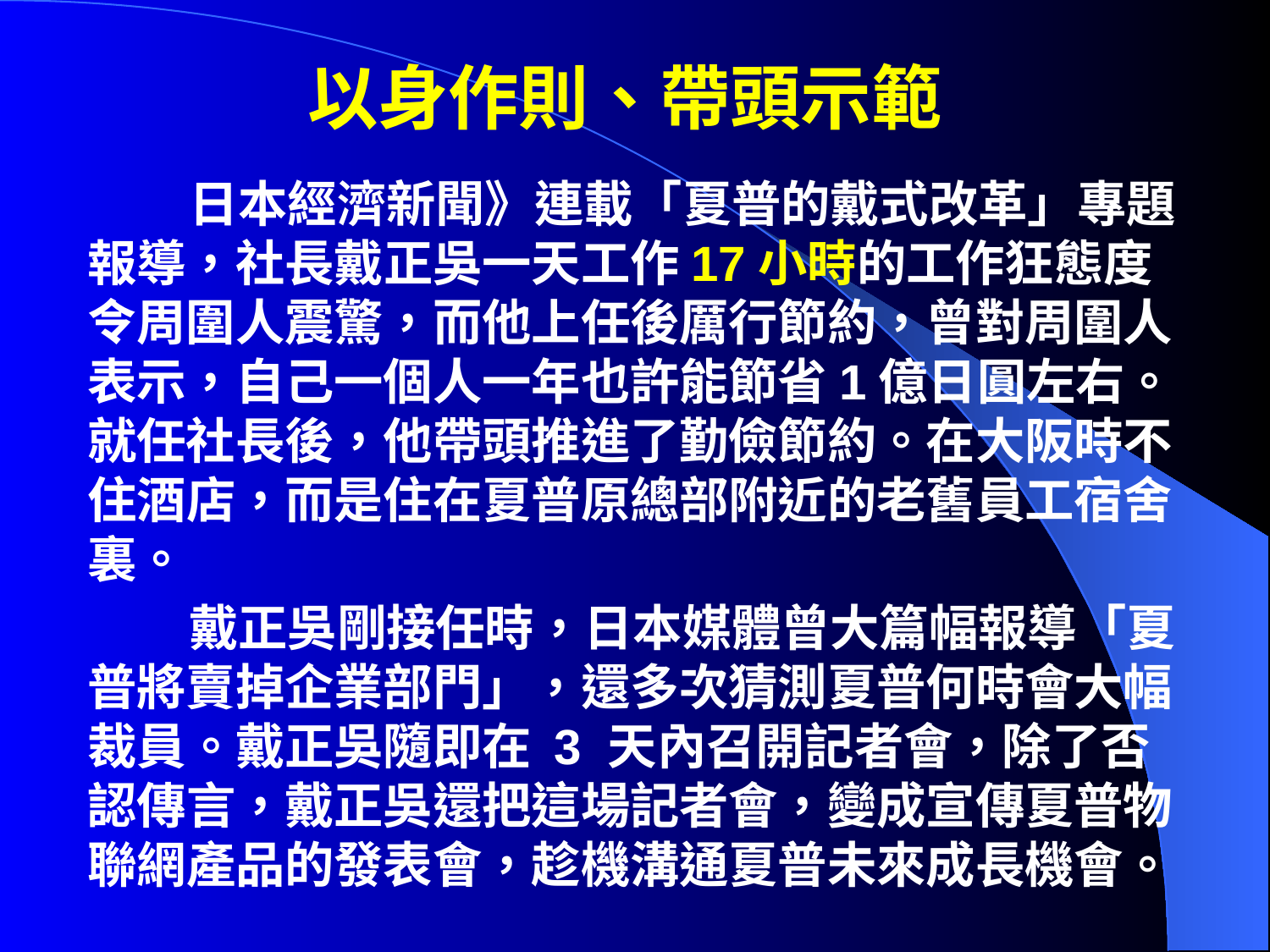

# 以身作則、帶頭示範
        日本經濟新聞》連載「夏普的戴式改革」專題報導，社長戴正吳一天工作17小時的工作狂態度令周圍人震驚，而他上任後厲行節約，曾對周圍人表示，自己一個人一年也許能節省1億日圓左右。就任社長後，他帶頭推進了勤儉節約。在大阪時不住酒店，而是住在夏普原總部附近的老舊員工宿舍裏。
        戴正吳剛接任時，日本媒體曾大篇幅報導「夏普將賣掉企業部門」，還多次猜測夏普何時會大幅裁員。戴正吳隨即在 3 天內召開記者會，除了否認傳言，戴正吳還把這場記者會，變成宣傳夏普物聯網產品的發表會，趁機溝通夏普未來成長機會。